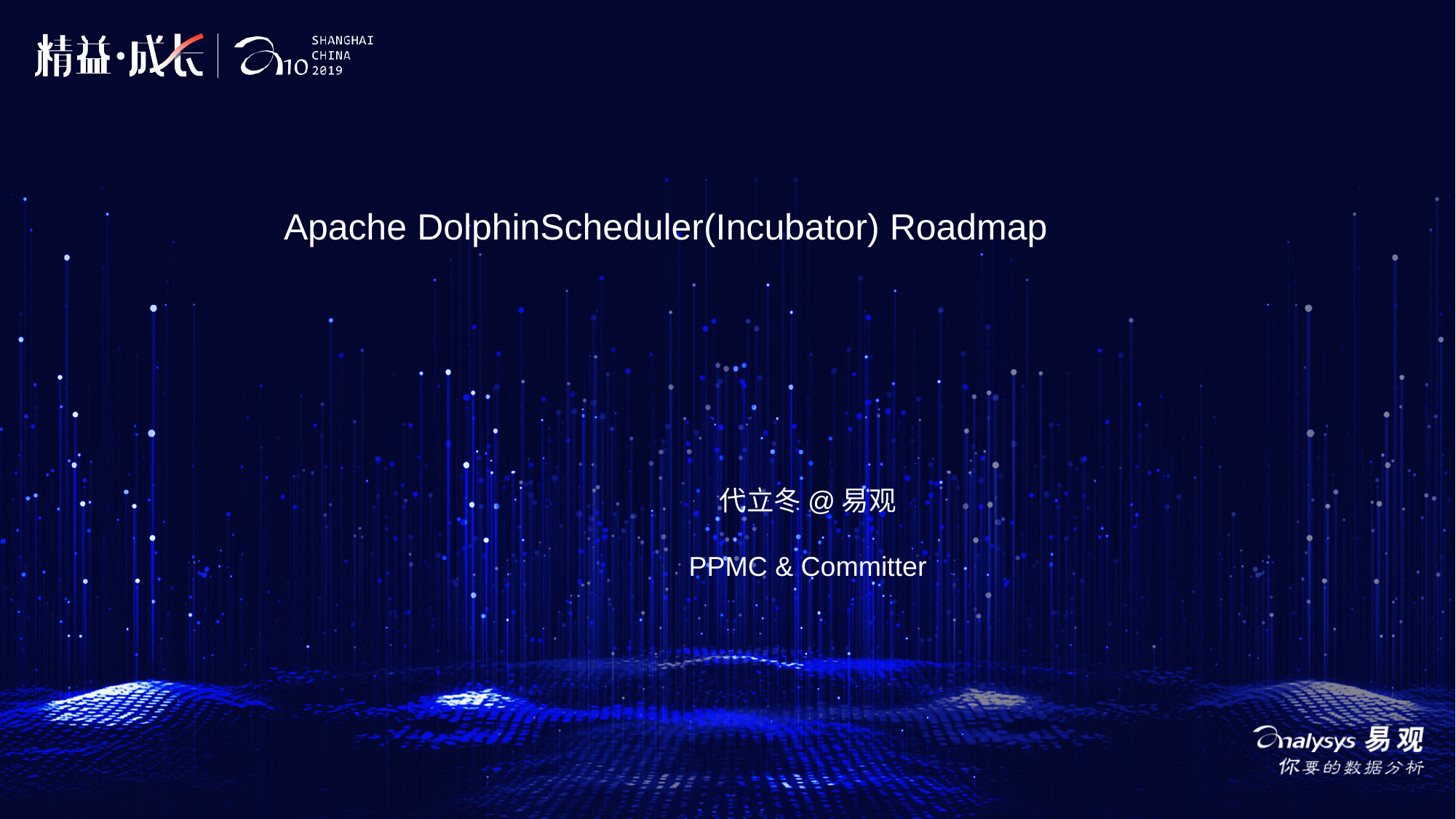

# Apache DolphinScheduler(Incubator) Roadmap
代立冬@易观

PPMC & Committer

姓名@职位
公司